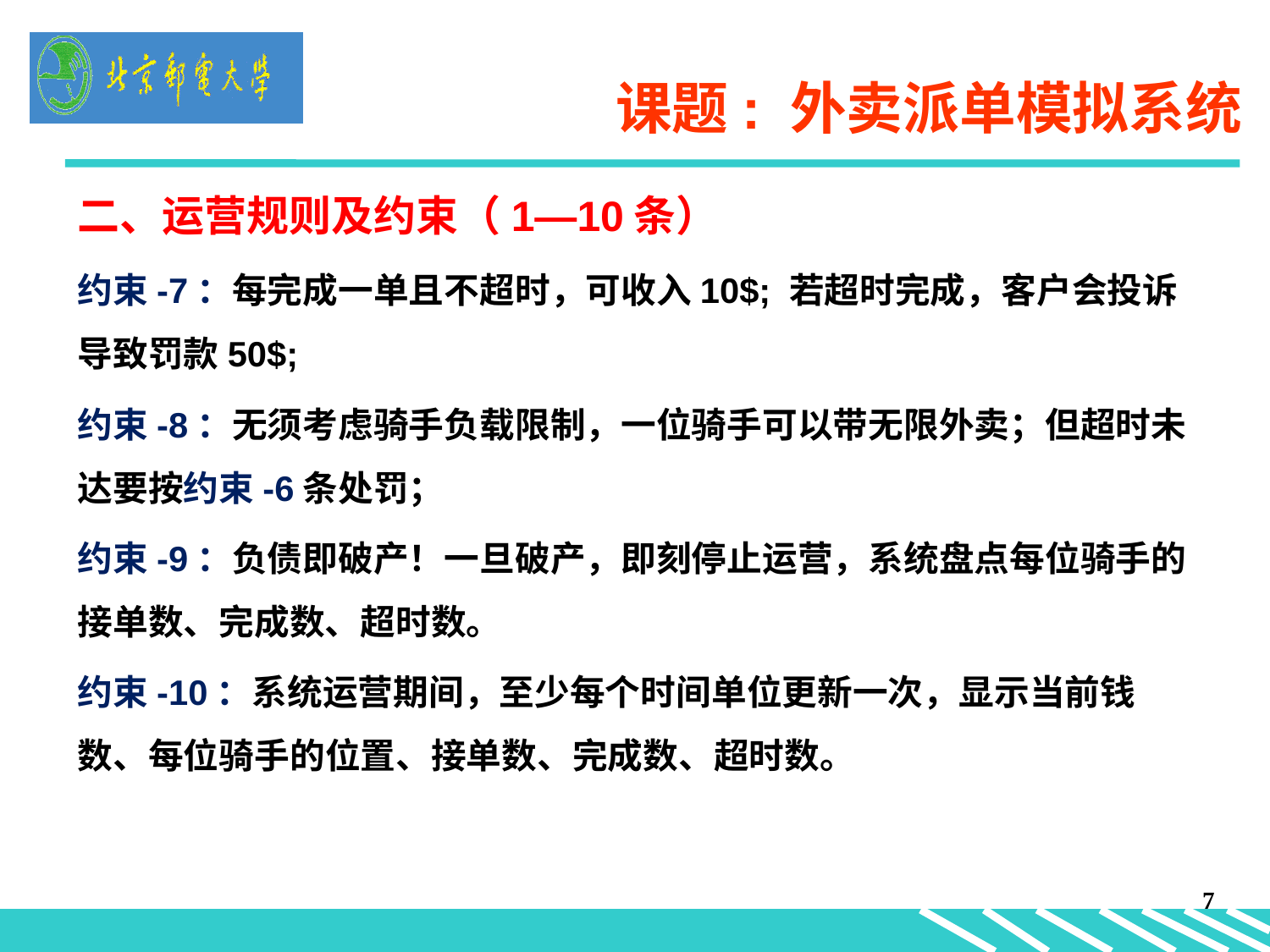

# 课题: 外卖派单模拟系统
二、运营规则及约束（1—10条）
约束-7：每完成一单且不超时，可收入10$; 若超时完成，客户会投诉导致罚款50$;
约束-8：无须考虑骑手负载限制，一位骑手可以带无限外卖；但超时未达要按约束-6条处罚；
约束-9：负债即破产！一旦破产，即刻停止运营，系统盘点每位骑手的接单数、完成数、超时数。
约束-10：系统运营期间，至少每个时间单位更新一次，显示当前钱数、每位骑手的位置、接单数、完成数、超时数。

7